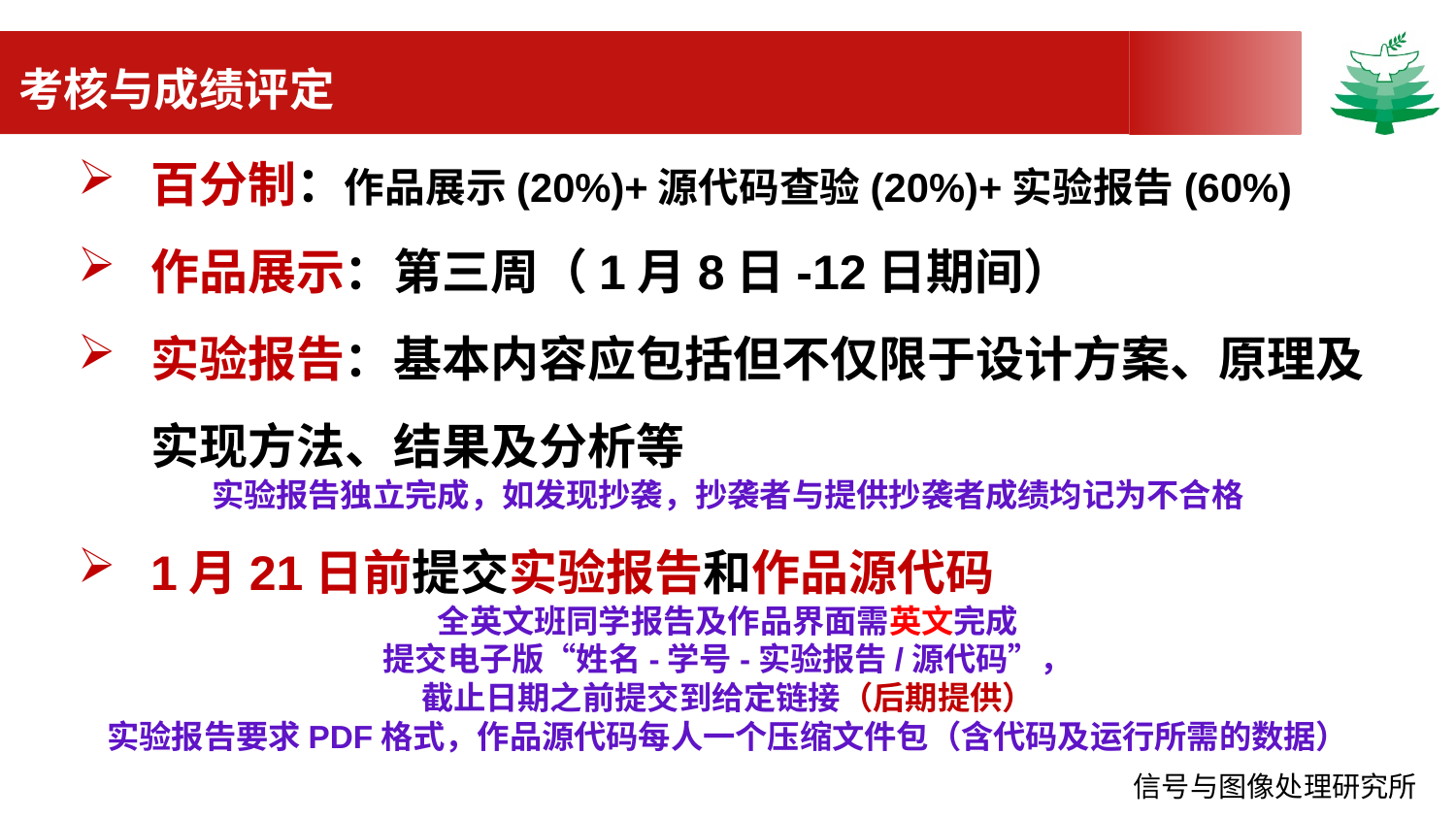

# 考核与成绩评定
百分制：作品展示(20%)+源代码查验(20%)+实验报告(60%)
作品展示：第三周（1月8日-12日期间）
实验报告：基本内容应包括但不仅限于设计方案、原理及实现方法、结果及分析等
实验报告独立完成，如发现抄袭，抄袭者与提供抄袭者成绩均记为不合格
1月21日前提交实验报告和作品源代码
全英文班同学报告及作品界面需英文完成
提交电子版“姓名-学号-实验报告/源代码”，
截止日期之前提交到给定链接（后期提供）
实验报告要求PDF格式，作品源代码每人一个压缩文件包（含代码及运行所需的数据）